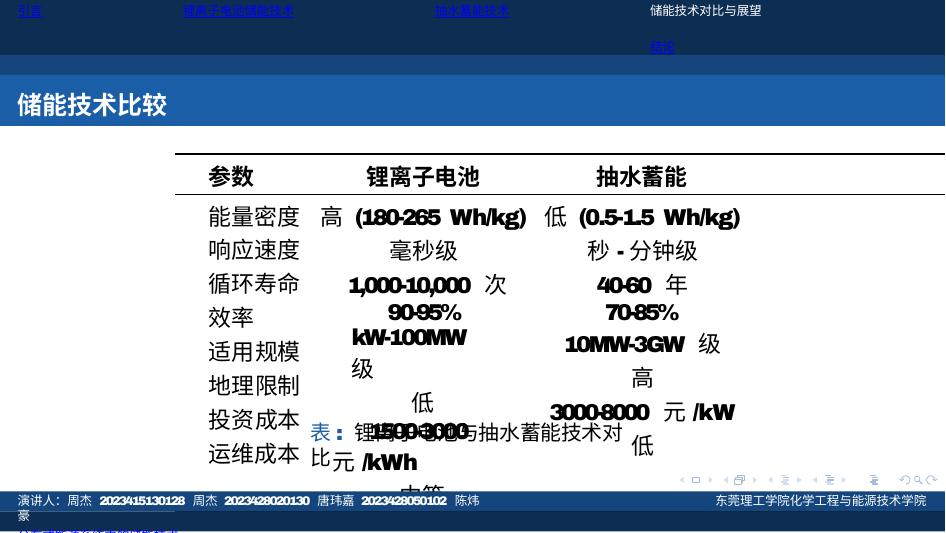

| 引言 | 锂离子电池储能技术 | 抽水蓄能技术 | 储能技术对比与展望 结论 |
| --- | --- | --- | --- |
|  |  |  |  |
| 储能技术比较 |  |  |  |
|  |  |  |  |
|  | 参数 | 锂离子电池 | 抽水蓄能 |
|  | 能量密度 响应速度 循环寿命 效率 适用规模 地理限制 投资成本 运维成本 | 高 (180-265 Wh/kg) 毫秒级 1,000-10,000 次 90-95% kW-100MW 级 低 1500-3000 元/kWh 中等 | 低 (0.5-1.5 Wh/kg) 秒-分钟级 40-60 年 70-85% 10MW-3GW 级 高 3000-8000 元/kW 低 |

表: 锂离子电池与抽水蓄能技术对比
演讲人：周杰 2023415130128 周杰 2023428020130 唐玮嘉 2023428050102 陈炜豪
分布式能源系统中的储能技术
东莞理工学院化学工程与能源技术学院